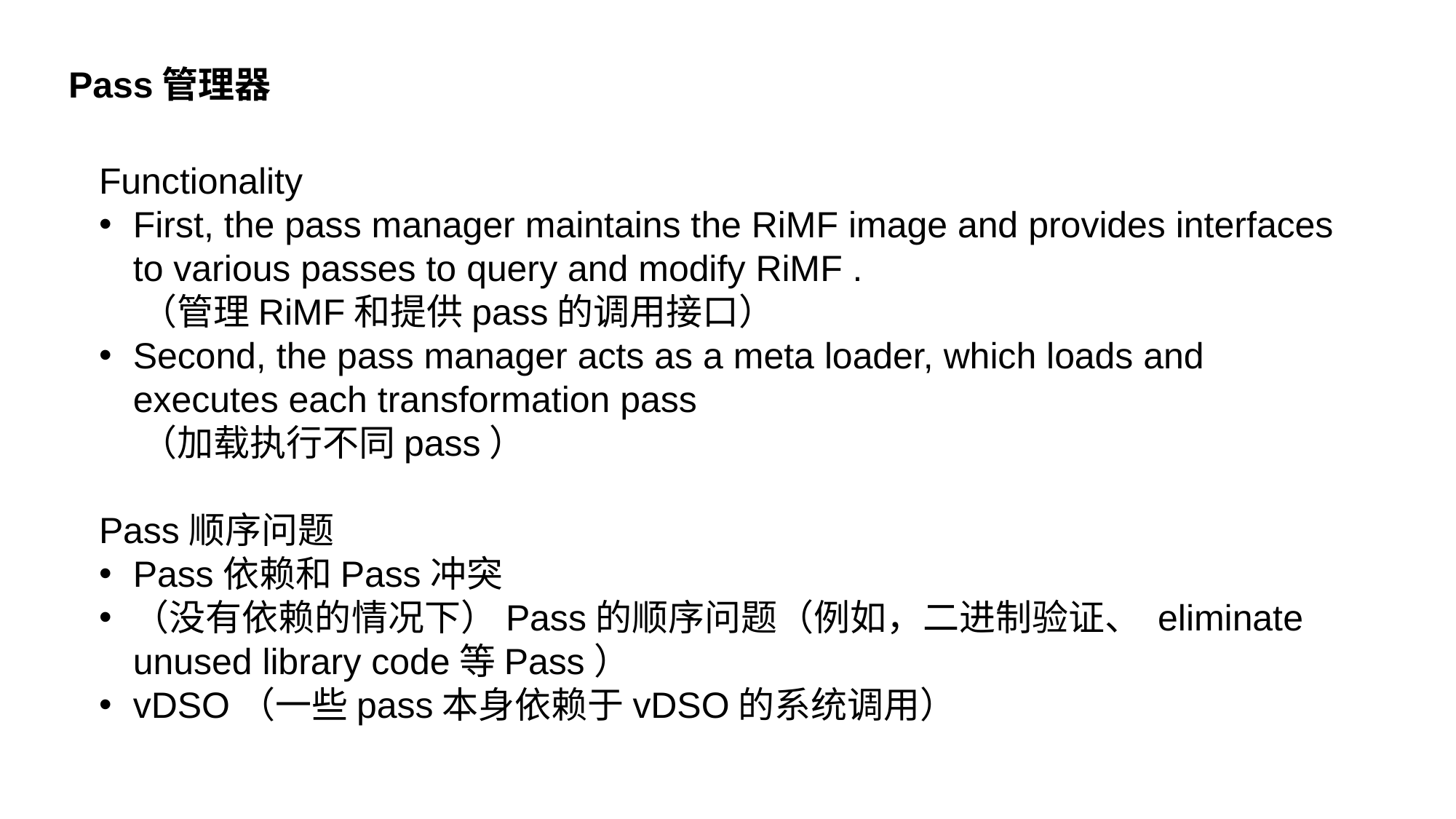

Pass管理器
Functionality
First, the pass manager maintains the RiMF image and provides interfaces to various passes to query and modify RiMF .
    （管理RiMF和提供pass的调用接口）
Second, the pass manager acts as a meta loader, which loads and executes each transformation pass
    （加载执行不同pass）

Pass顺序问题
Pass依赖和Pass冲突
（没有依赖的情况下）Pass的顺序问题（例如，二进制验证、 eliminate unused library code等Pass）
vDSO（一些pass本身依赖于vDSO的系统调用）